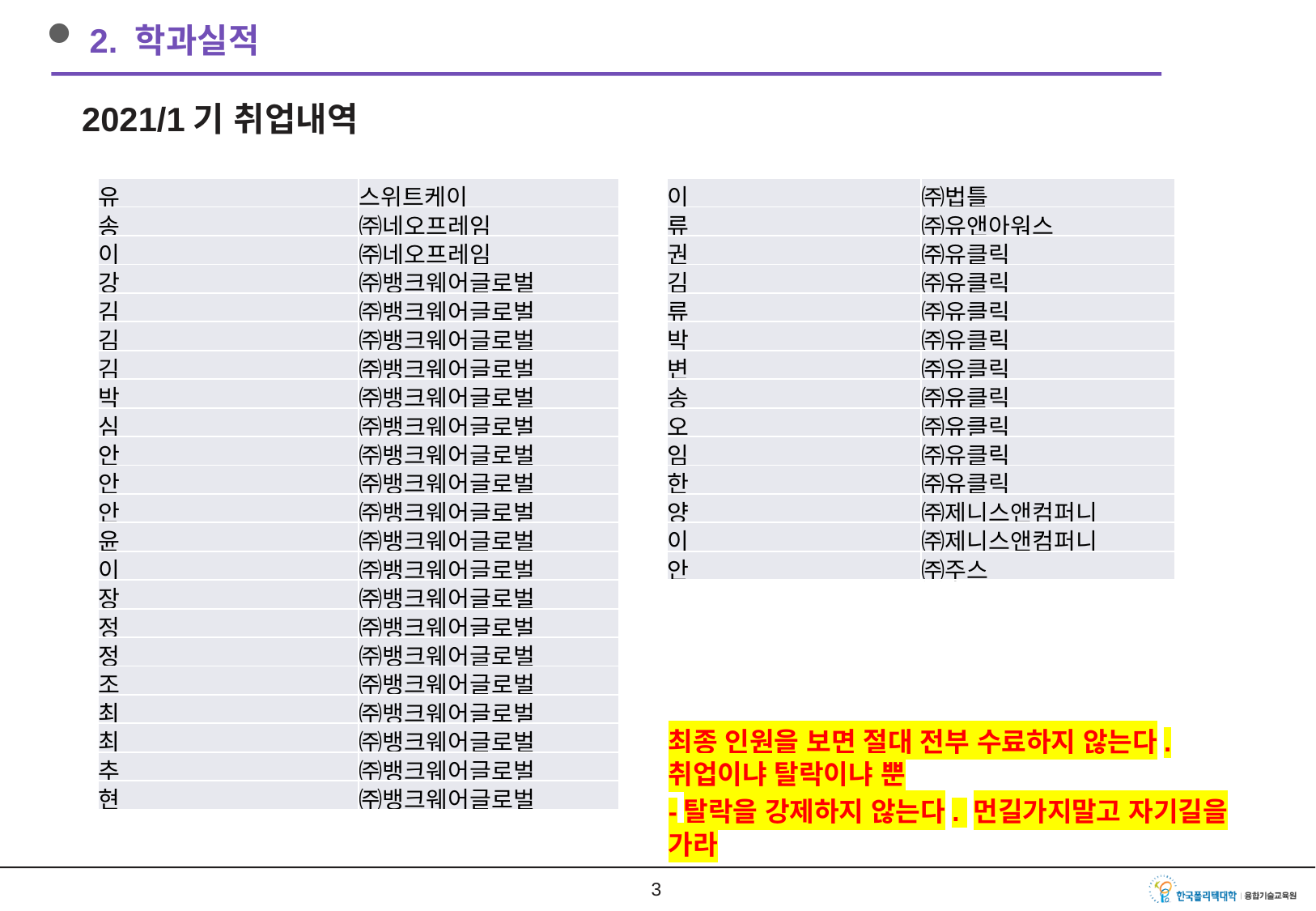

2. 학과실적
2021/1기 취업내역
| 유 | 스위트케이 |
| --- | --- |
| 송 | ㈜네오프레임 |
| 이 | ㈜네오프레임 |
| 강 | ㈜뱅크웨어글로벌 |
| 김 | ㈜뱅크웨어글로벌 |
| 김 | ㈜뱅크웨어글로벌 |
| 김 | ㈜뱅크웨어글로벌 |
| 박 | ㈜뱅크웨어글로벌 |
| 심 | ㈜뱅크웨어글로벌 |
| 안 | ㈜뱅크웨어글로벌 |
| 안 | ㈜뱅크웨어글로벌 |
| 안 | ㈜뱅크웨어글로벌 |
| 윤 | ㈜뱅크웨어글로벌 |
| 이 | ㈜뱅크웨어글로벌 |
| 장 | ㈜뱅크웨어글로벌 |
| 정 | ㈜뱅크웨어글로벌 |
| 정 | ㈜뱅크웨어글로벌 |
| 조 | ㈜뱅크웨어글로벌 |
| 최 | ㈜뱅크웨어글로벌 |
| 최 | ㈜뱅크웨어글로벌 |
| 추 | ㈜뱅크웨어글로벌 |
| 현 | ㈜뱅크웨어글로벌 |
| 이 | ㈜법틀 |
| --- | --- |
| 류 | ㈜유앤아워스 |
| 권 | ㈜유클릭 |
| 김 | ㈜유클릭 |
| 류 | ㈜유클릭 |
| 박 | ㈜유클릭 |
| 변 | ㈜유클릭 |
| 송 | ㈜유클릭 |
| 오 | ㈜유클릭 |
| 임 | ㈜유클릭 |
| 한 | ㈜유클릭 |
| 양 | ㈜제니스앤컴퍼니 |
| 이 | ㈜제니스앤컴퍼니 |
| 안 | ㈜주스 |
최종 인원을 보면 절대 전부 수료하지 않는다. 취업이냐 탈락이냐 뿐
-탈락을 강제하지 않는다. 먼길가지말고 자기길을 가라
3